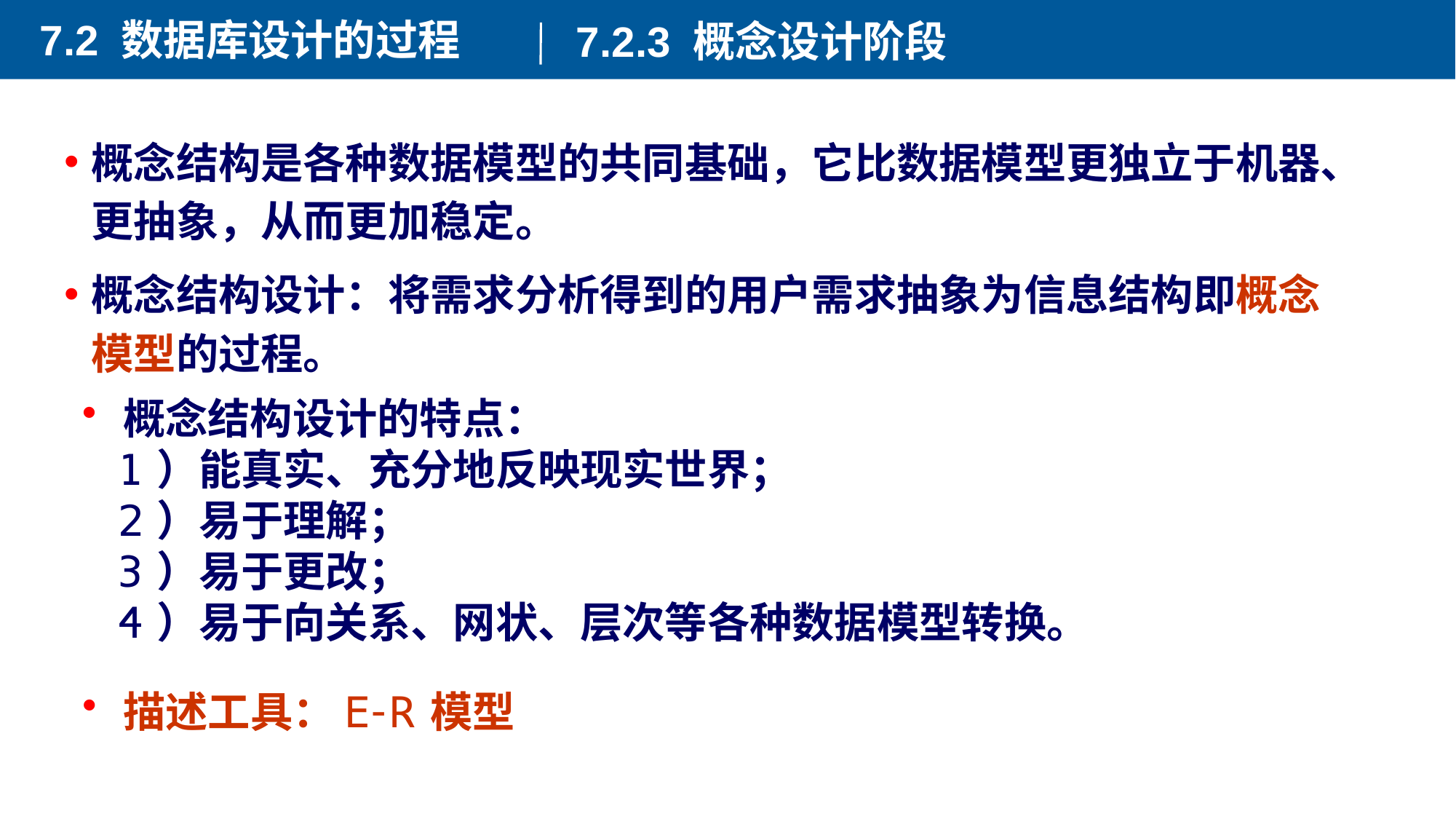

7.2 数据库设计的过程
7.2.3 概念设计阶段

概念结构是各种数据模型的共同基础，它比数据模型更独立于机器、更抽象，从而更加稳定。
概念结构设计：将需求分析得到的用户需求抽象为信息结构即概念模型的过程。
概念结构设计的特点：
   1）能真实、充分地反映现实世界；
   2）易于理解；
   3）易于更改；
   4）易于向关系、网状、层次等各种数据模型转换。
描述工具：E-R模型